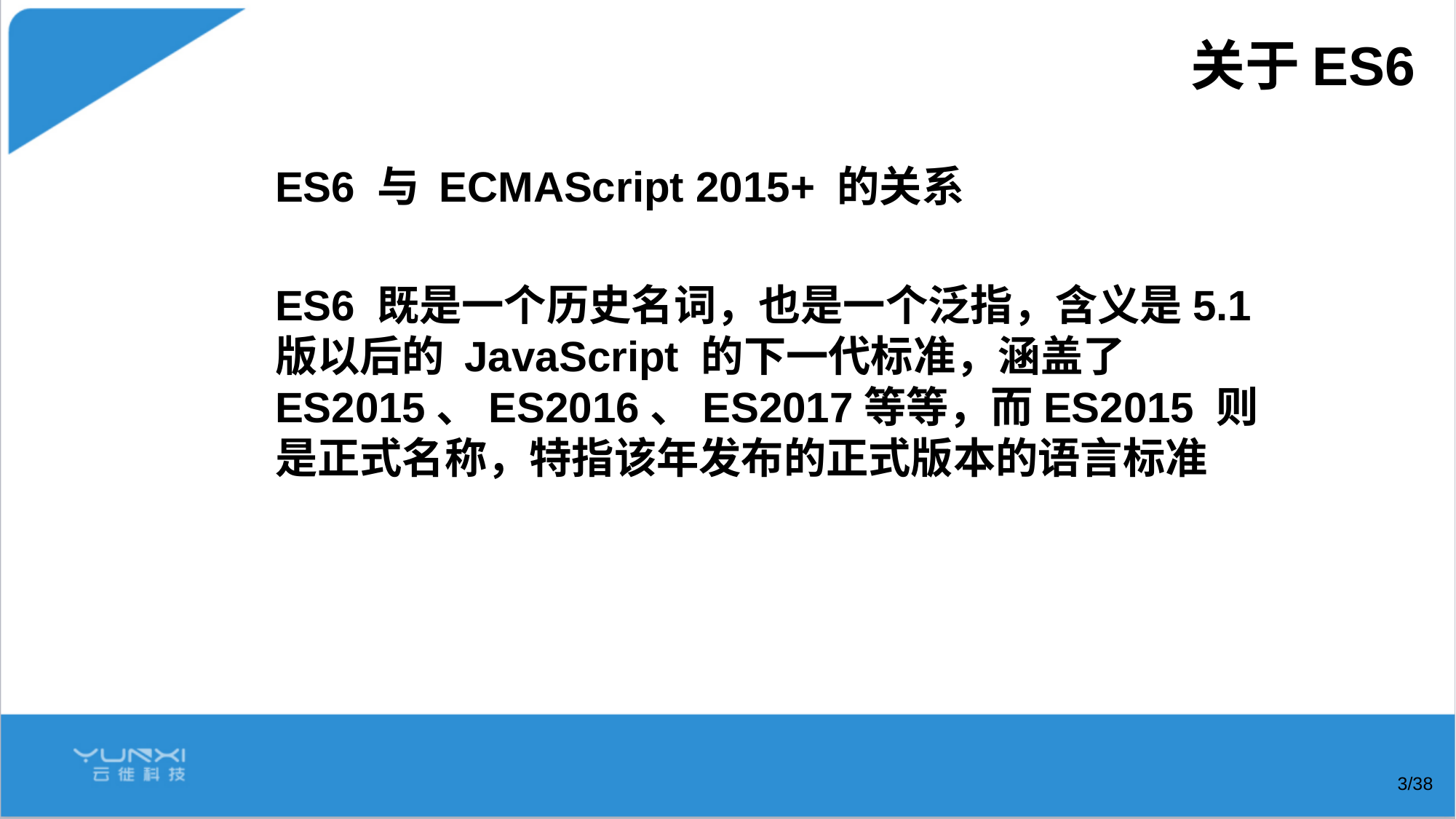

# 关于ES6
ES6 与 ECMAScript 2015+ 的关系

ES6 既是一个历史名词，也是一个泛指，含义是5.1版以后的 JavaScript 的下一代标准，涵盖了ES2015、ES2016、ES2017等等，而ES2015 则是正式名称，特指该年发布的正式版本的语言标准

3/38